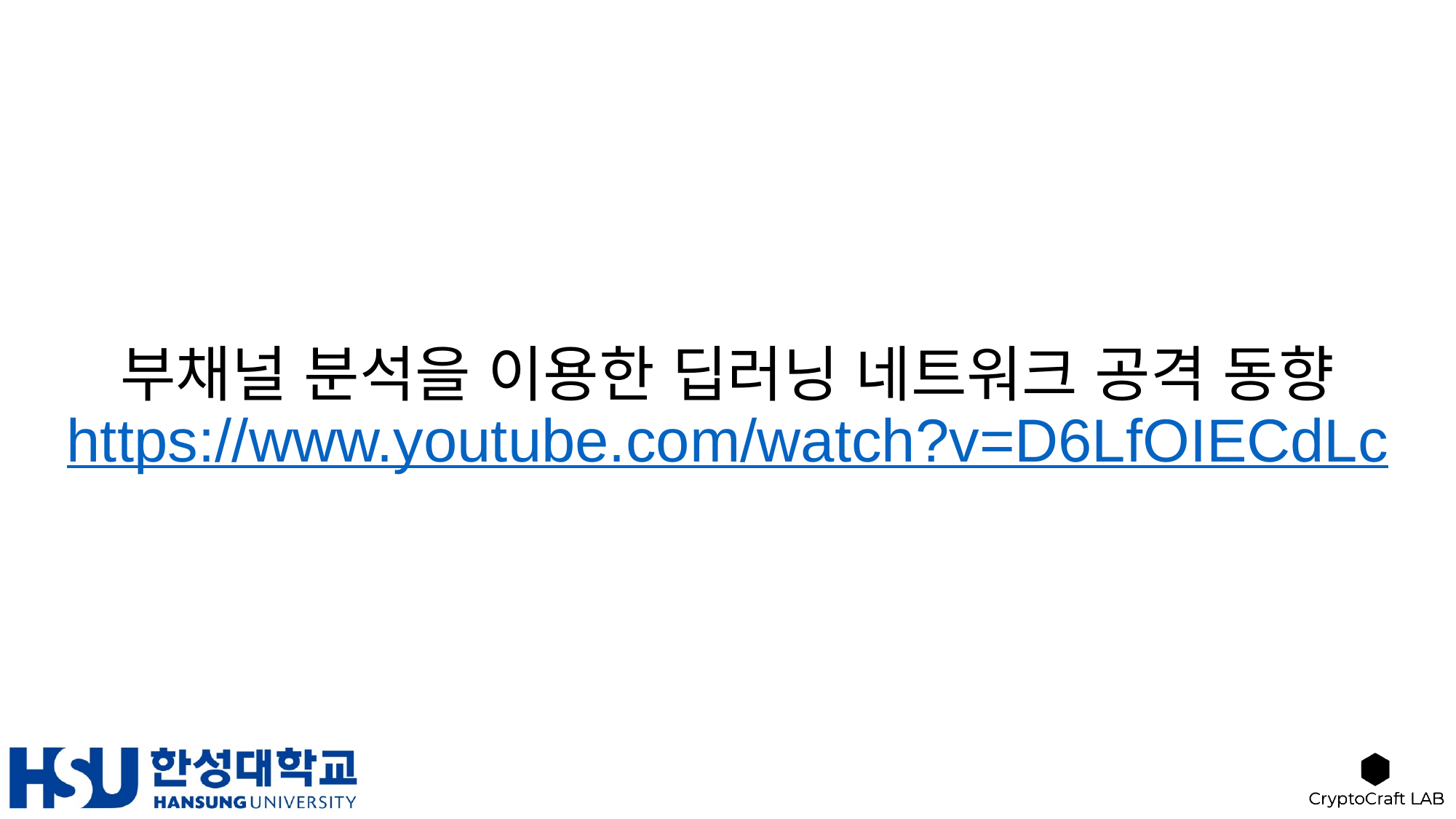

# 부채널 분석을 이용한 딥러닝 네트워크 공격 동향 https://www.youtube.com/watch?v=D6LfOIECdLc